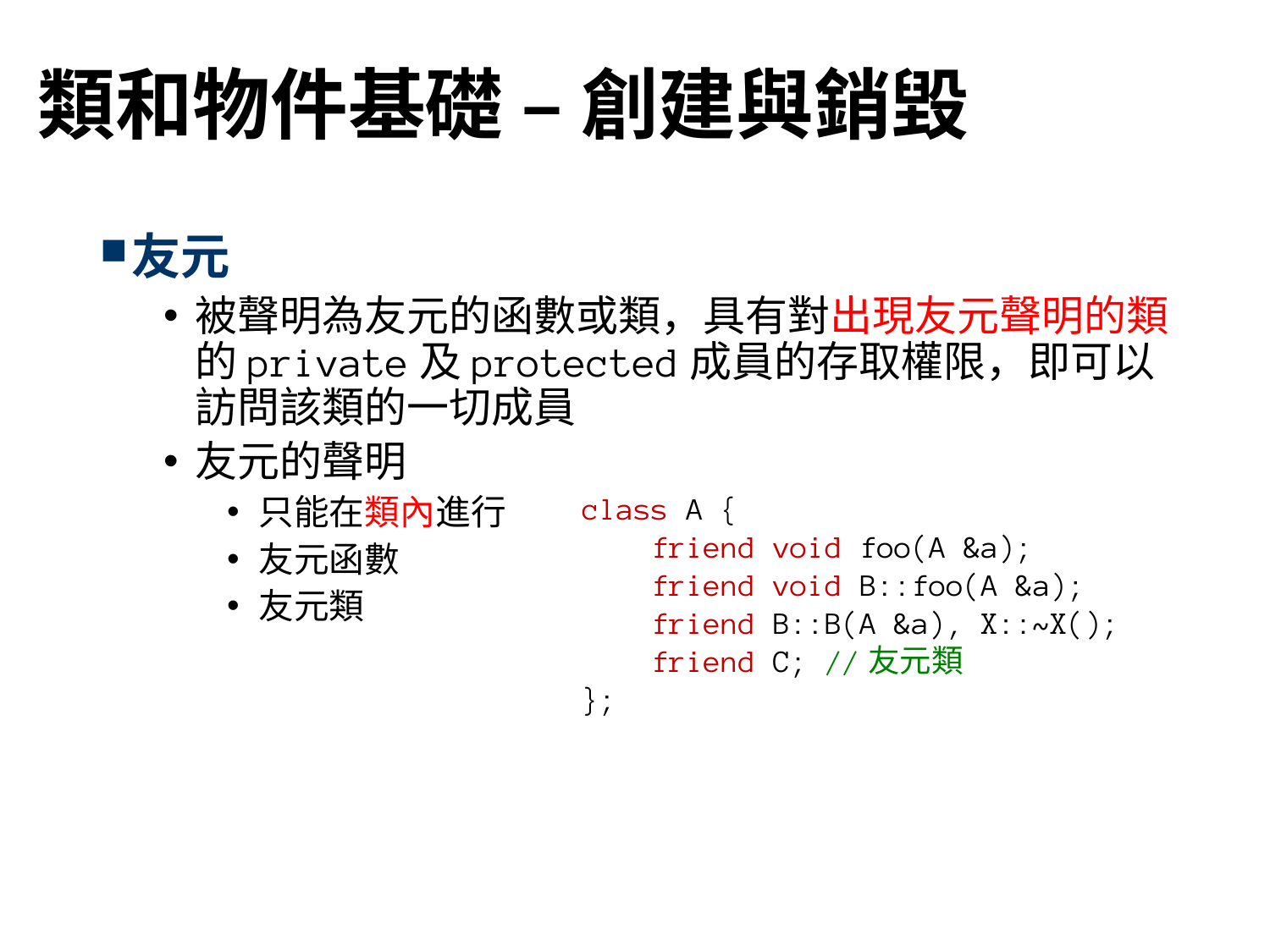

# 類和物件基礎 – 創建與銷毀
友元
被聲明為友元的函數或類，具有對出現友元聲明的類的private及protected成員的存取權限，即可以訪問該類的一切成員
友元的聲明
只能在類內進行
友元函數
友元類
class A {
    friend void foo(A &a);
    friend void B::foo(A &a);
    friend B::B(A &a), X::~X();
    friend C; //友元類
};